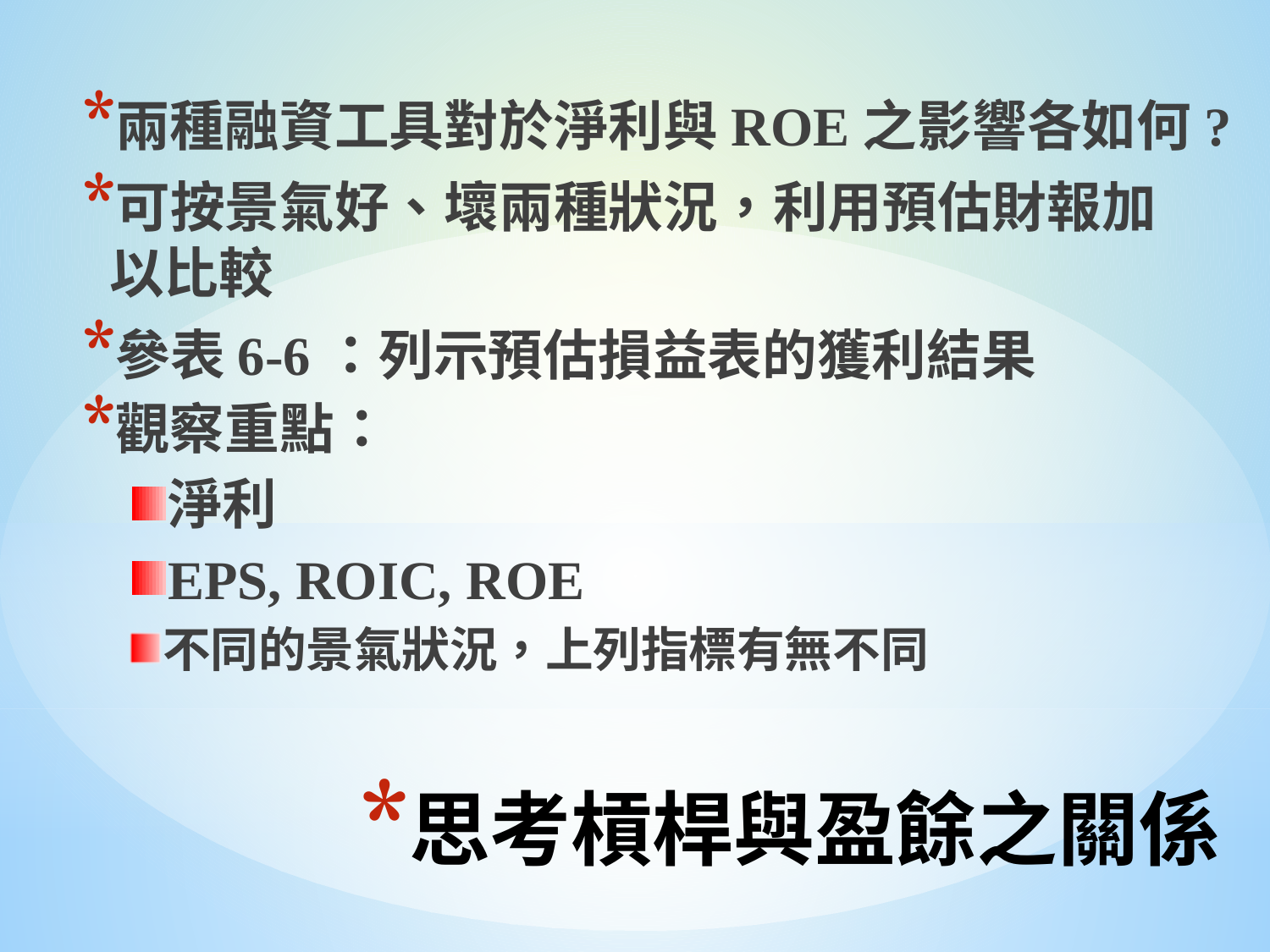

兩種融資工具對於淨利與ROE之影響各如何?
可按景氣好、壞兩種狀況，利用預估財報加以比較
參表6-6：列示預估損益表的獲利結果
觀察重點：
淨利
EPS, ROIC, ROE
不同的景氣狀況，上列指標有無不同
# 思考槓桿與盈餘之關係